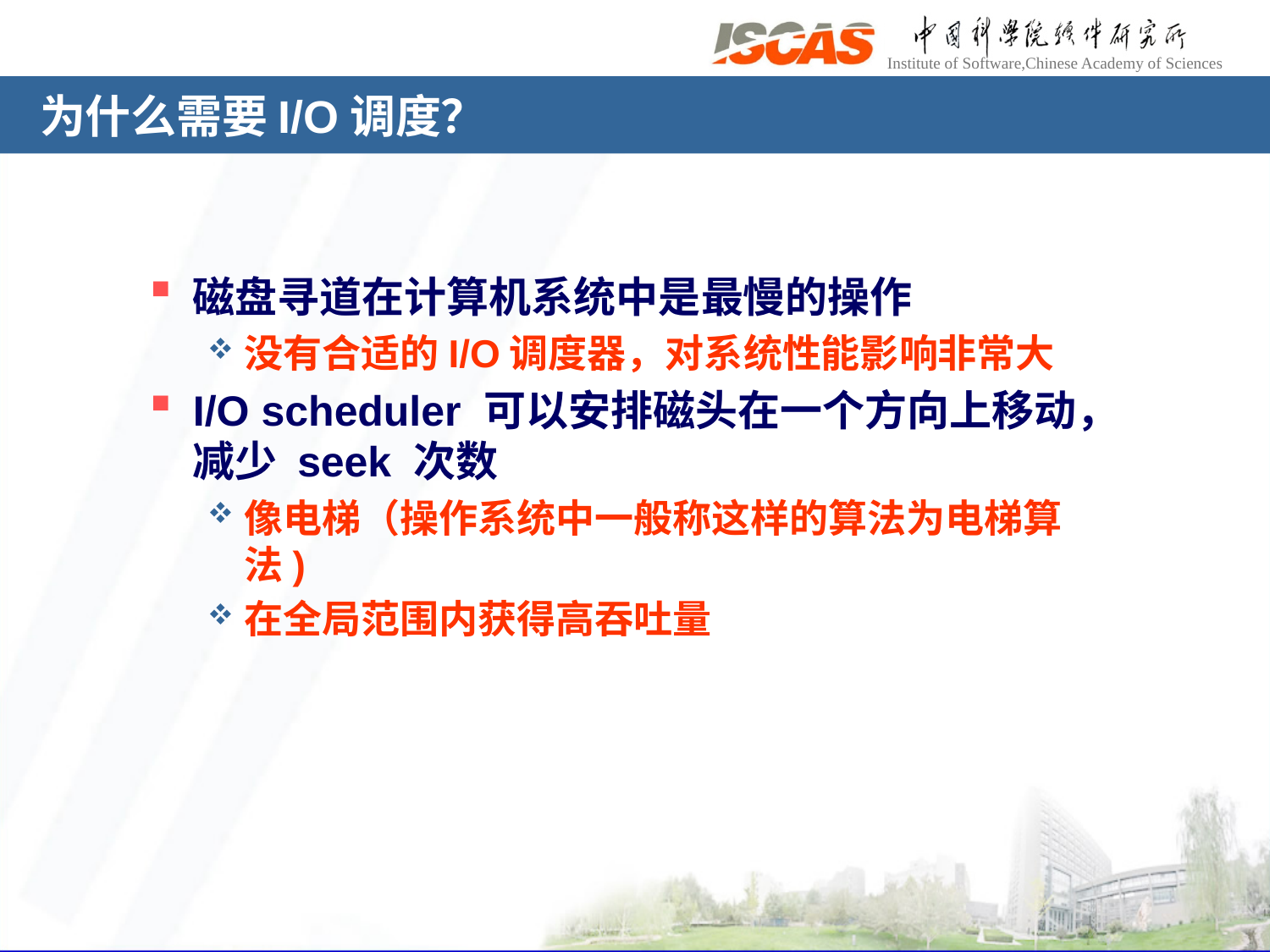

# 为什么需要I/O调度？
磁盘寻道在计算机系统中是最慢的操作
没有合适的I/O调度器，对系统性能影响非常大
I/O scheduler 可以安排磁头在一个方向上移动，减少 seek 次数
像电梯（操作系统中一般称这样的算法为电梯算法)
在全局范围内获得高吞吐量